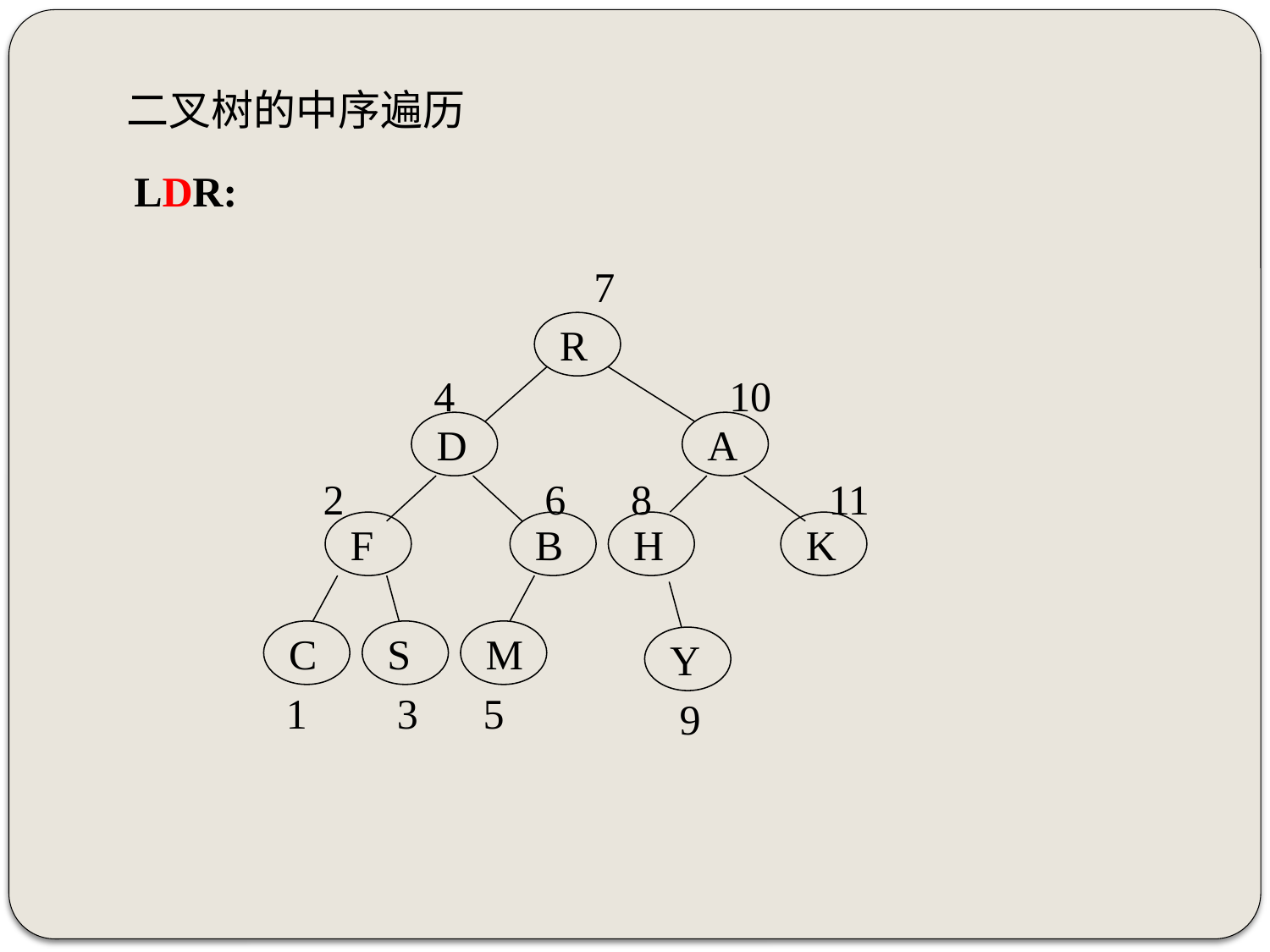

二叉树的中序遍历
LDR:
7

R
4
10

D

A
2
6
8
11

F

B

H

K

C

S

M

Y
1
3
5
9